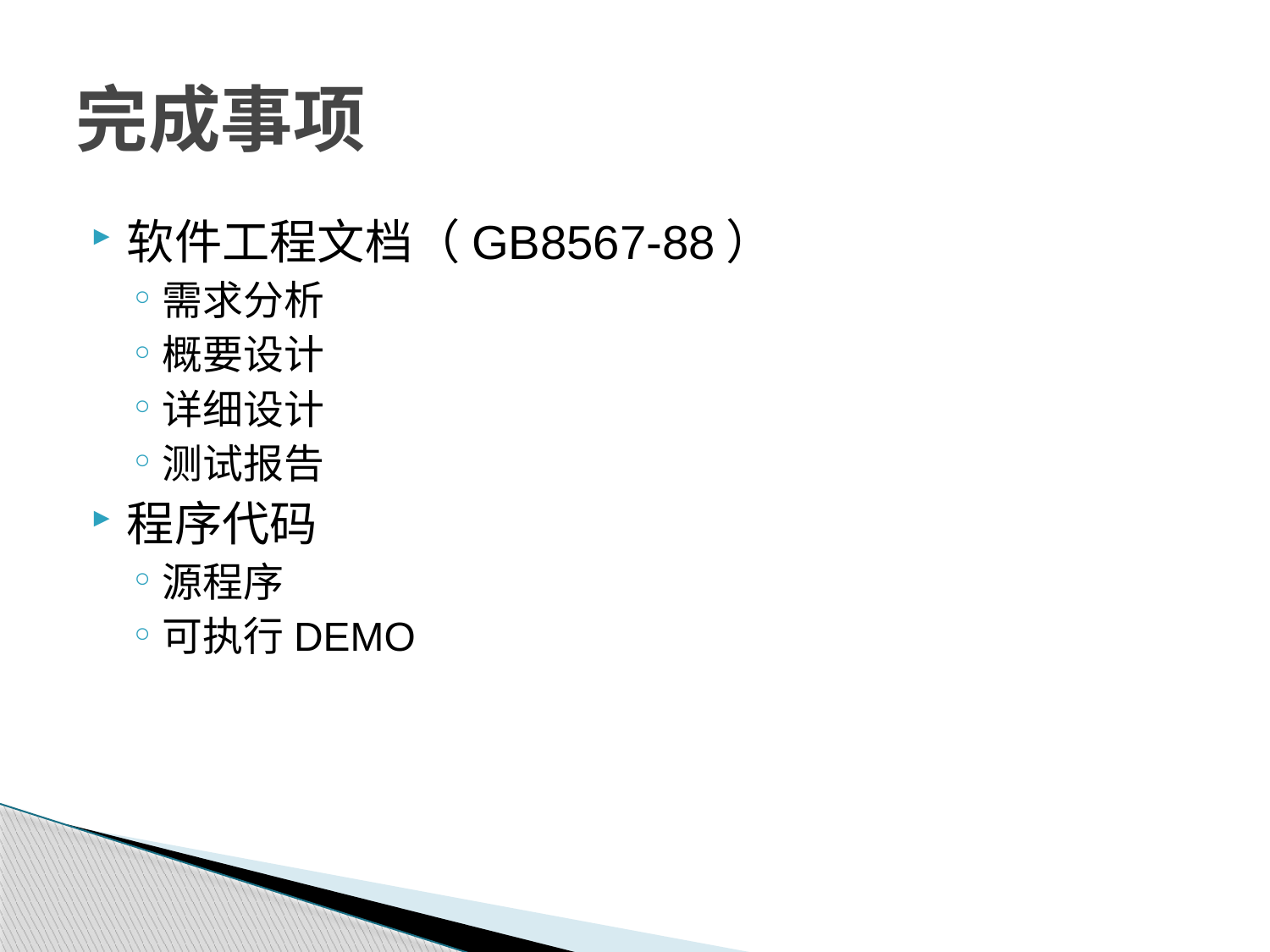

# 完成事项
软件工程文档（GB8567-88）
需求分析
概要设计
详细设计
测试报告
程序代码
源程序
可执行DEMO